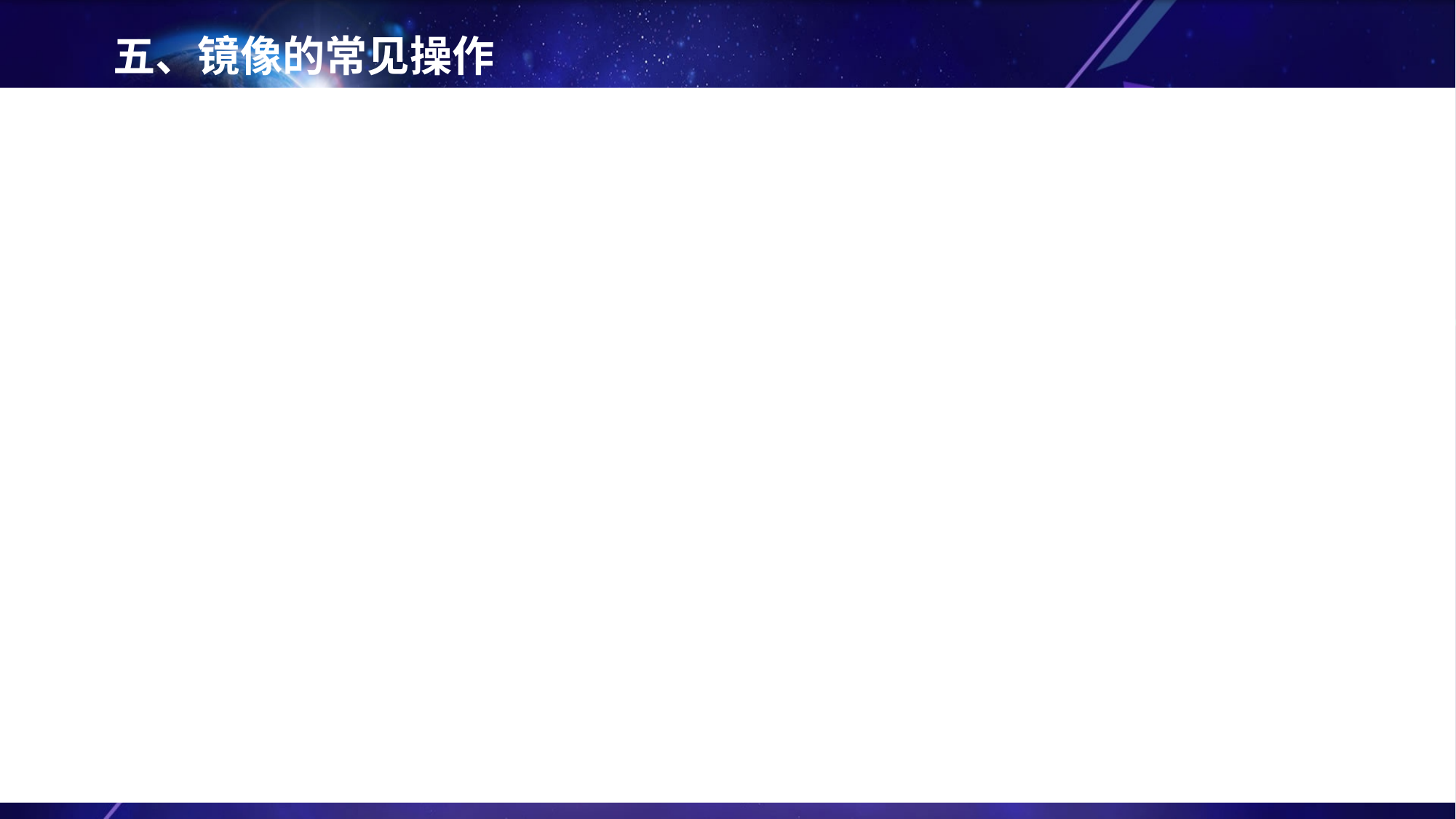

# 五、镜像的常见操作
images		显示镜像列表
history		显示镜像构建历史
commit		从容器创建新镜像
build		从 Dockerfile 构建镜像
tag  		给镜像打 tag
pull      		从 registry 下载镜像
push      		将 镜像 上传到 registry
rmi     		删除 Docker host 中的镜像
search 		搜索 Docker Hub 中的镜像